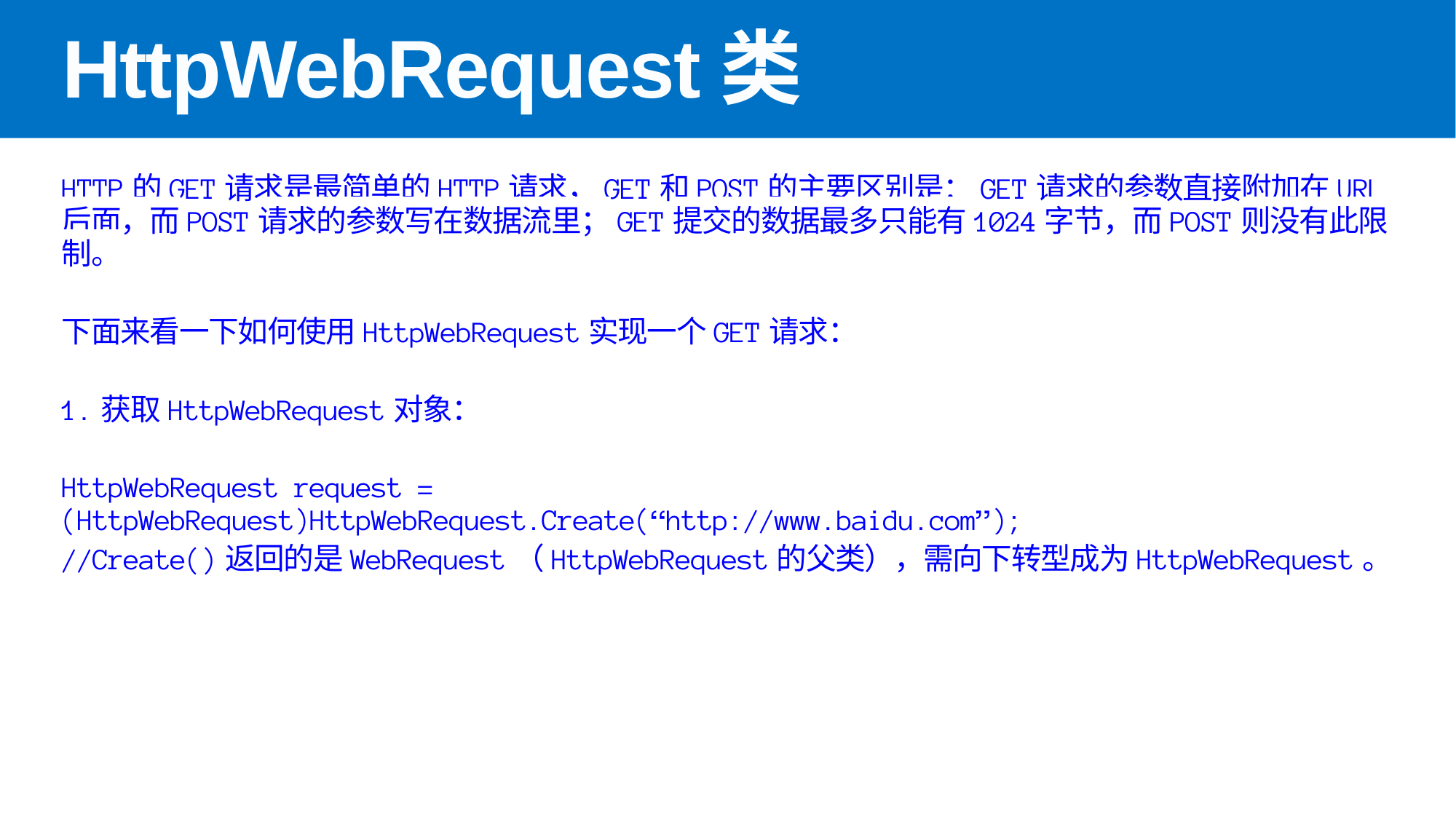

# HttpWebRequest类
HTTP的GET请求是最简单的HTTP请求，GET和POST的主要区别是：GET请求的参数直接附加在URL后面，而POST请求的参数写在数据流里；GET提交的数据最多只能有1024字节，而POST则没有此限制。

下面来看一下如何使用HttpWebRequest实现一个GET请求：

1.获取HttpWebRequest对象：

HttpWebRequest request = (HttpWebRequest)HttpWebRequest.Create(“http://www.baidu.com”);
//Create()返回的是WebRequest（HttpWebRequest的父类），需向下转型成为HttpWebRequest。